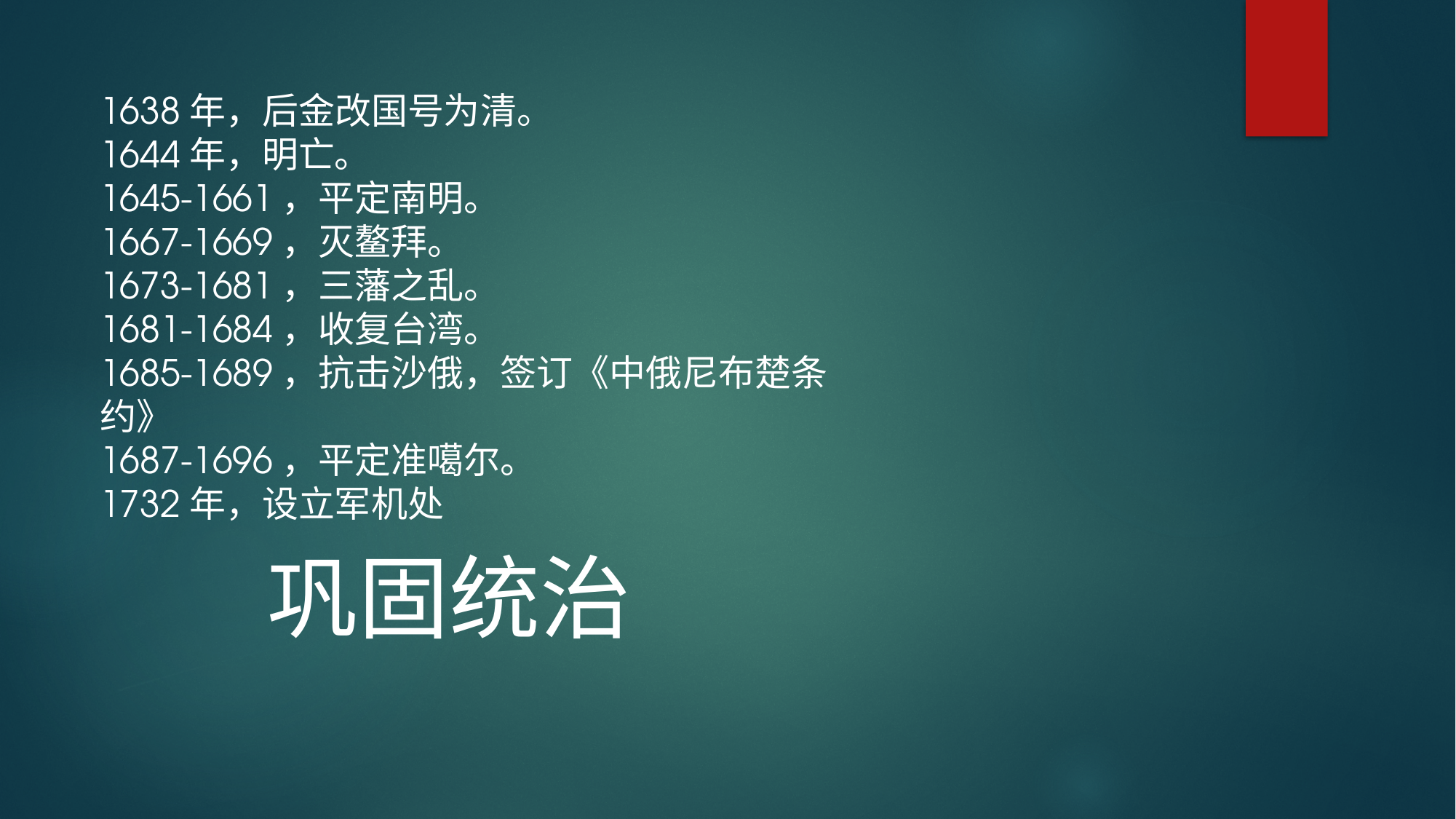

1638年，后金改国号为清。
1644年，明亡。
1645-1661，平定南明。
1667-1669，灭鳌拜。
1673-1681，三藩之乱。
1681-1684，收复台湾。
1685-1689，抗击沙俄，签订《中俄尼布楚条约》
1687-1696，平定准噶尔。
1732年，设立军机处
巩固统治